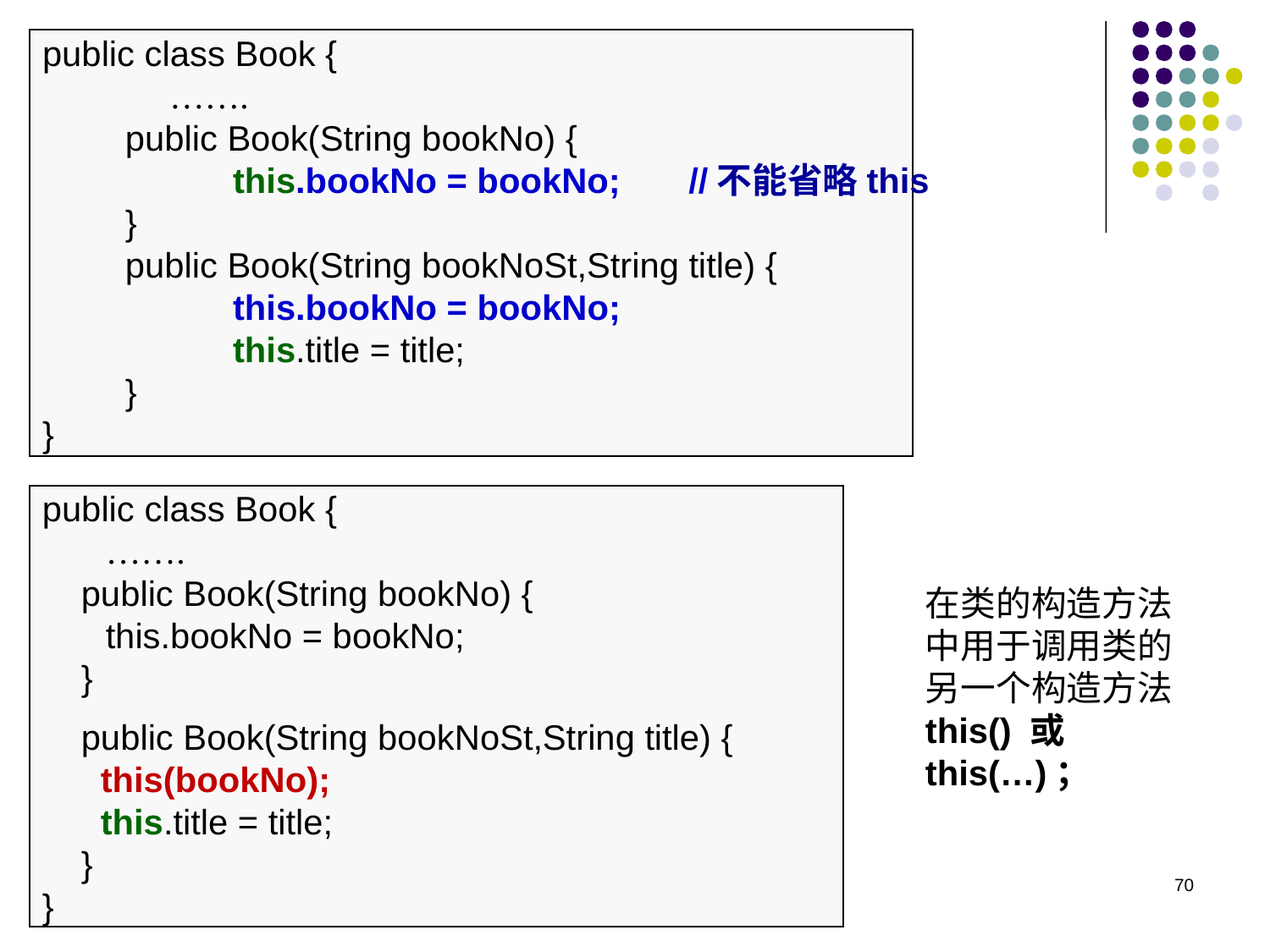

public class Book {
…….
  public Book(String bookNo) {
	this.bookNo = bookNo;       //不能省略this
  }
  public Book(String bookNoSt,String title) {
   	this.bookNo = bookNo;
    	this.title = title;
  }
}
public class Book {
…….
    public Book(String bookNo) {
this.bookNo = bookNo;
    }

    public Book(String bookNoSt,String title) {
      this(bookNo);
      this.title = title;
    }
}
在类的构造方法中用于调用类的另一个构造方法 this() 或 this(…)；
70